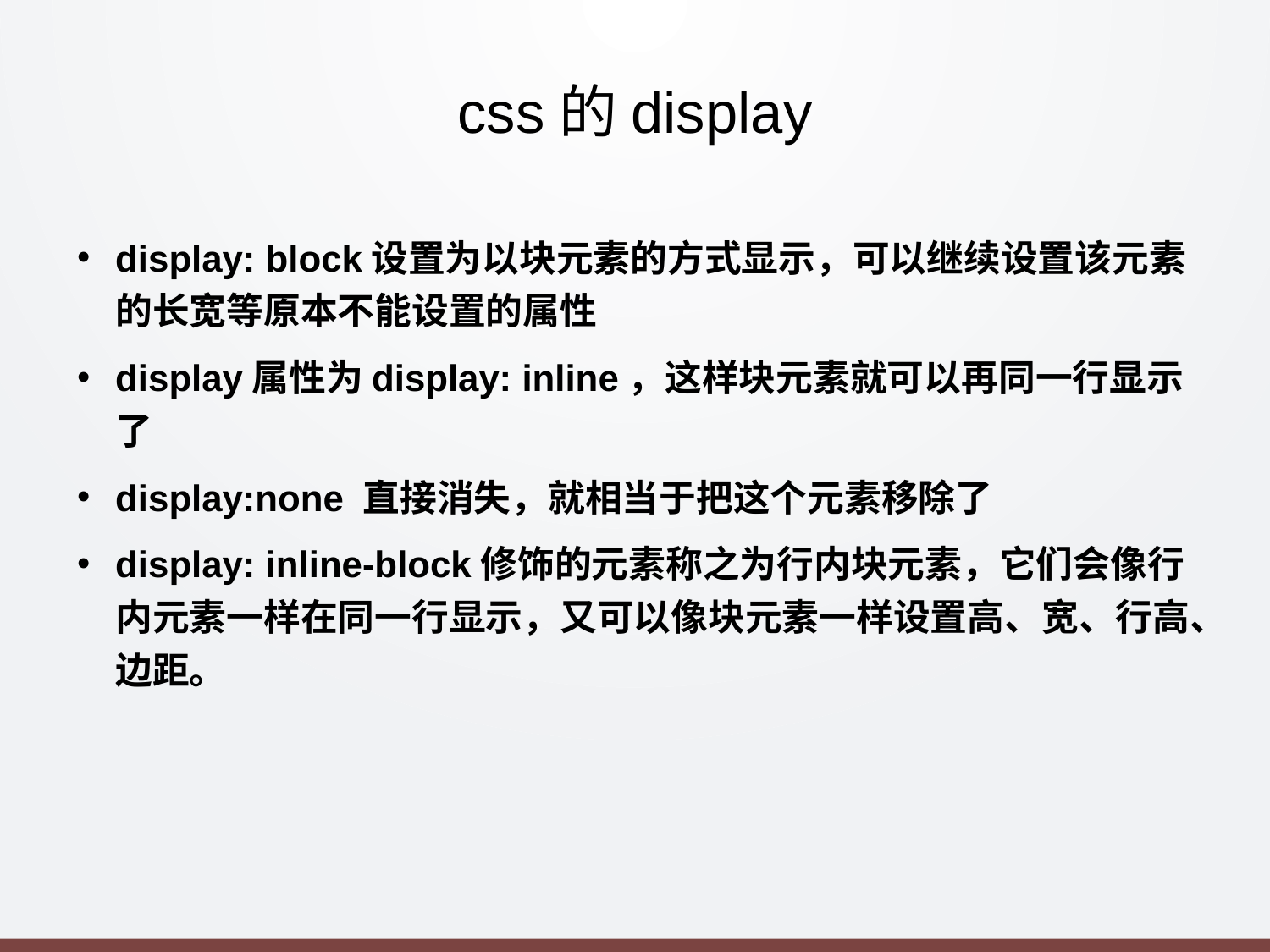

# css的display
display: block设置为以块元素的方式显示，可以继续设置该元素的长宽等原本不能设置的属性
display属性为display: inline，这样块元素就可以再同一行显示了
display:none 直接消失，就相当于把这个元素移除了
display: inline-block修饰的元素称之为行内块元素，它们会像行内元素一样在同一行显示，又可以像块元素一样设置高、宽、行高、边距。